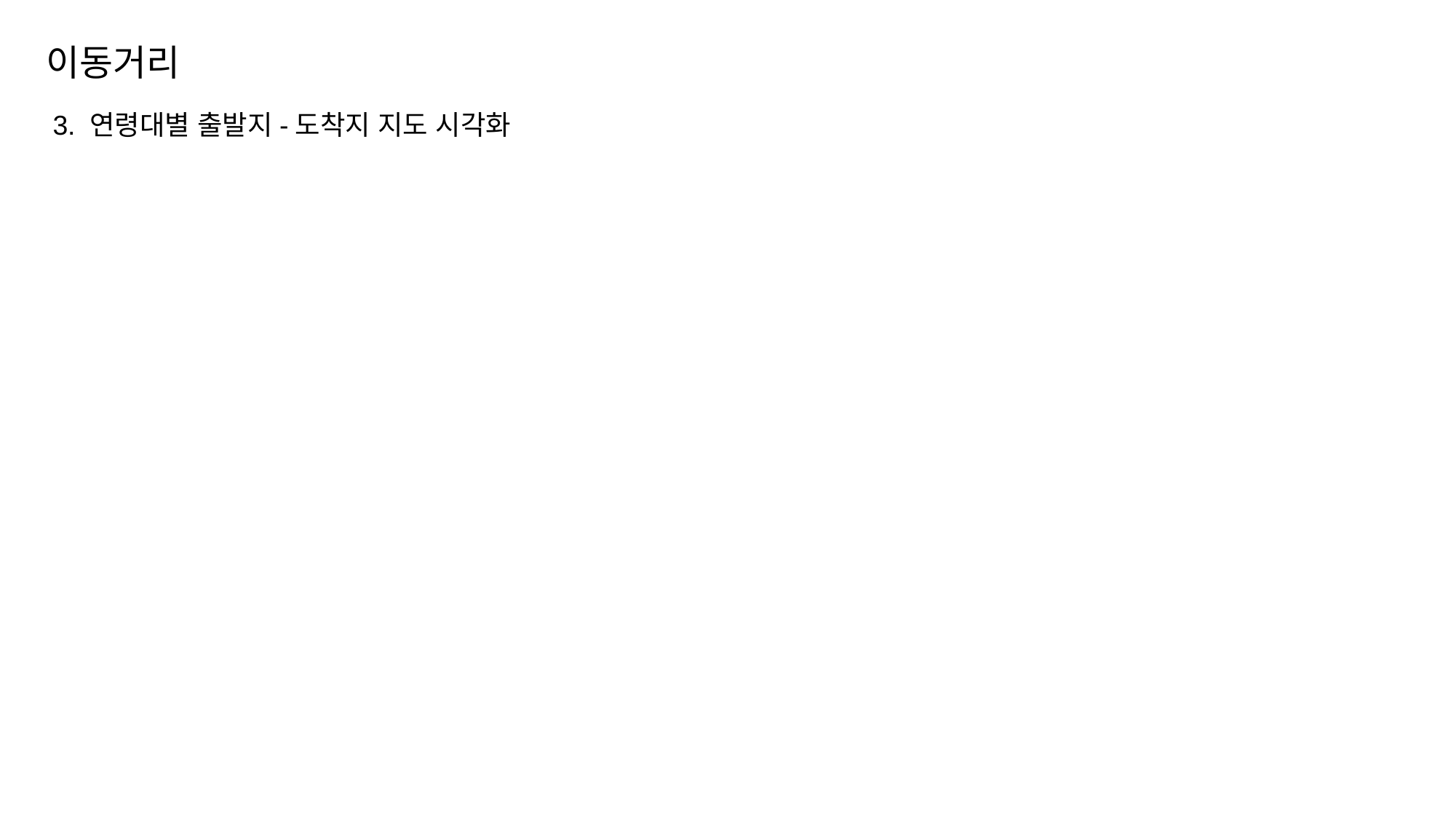

# 이동거리
3. 연령대별 출발지-도착지 지도 시각화